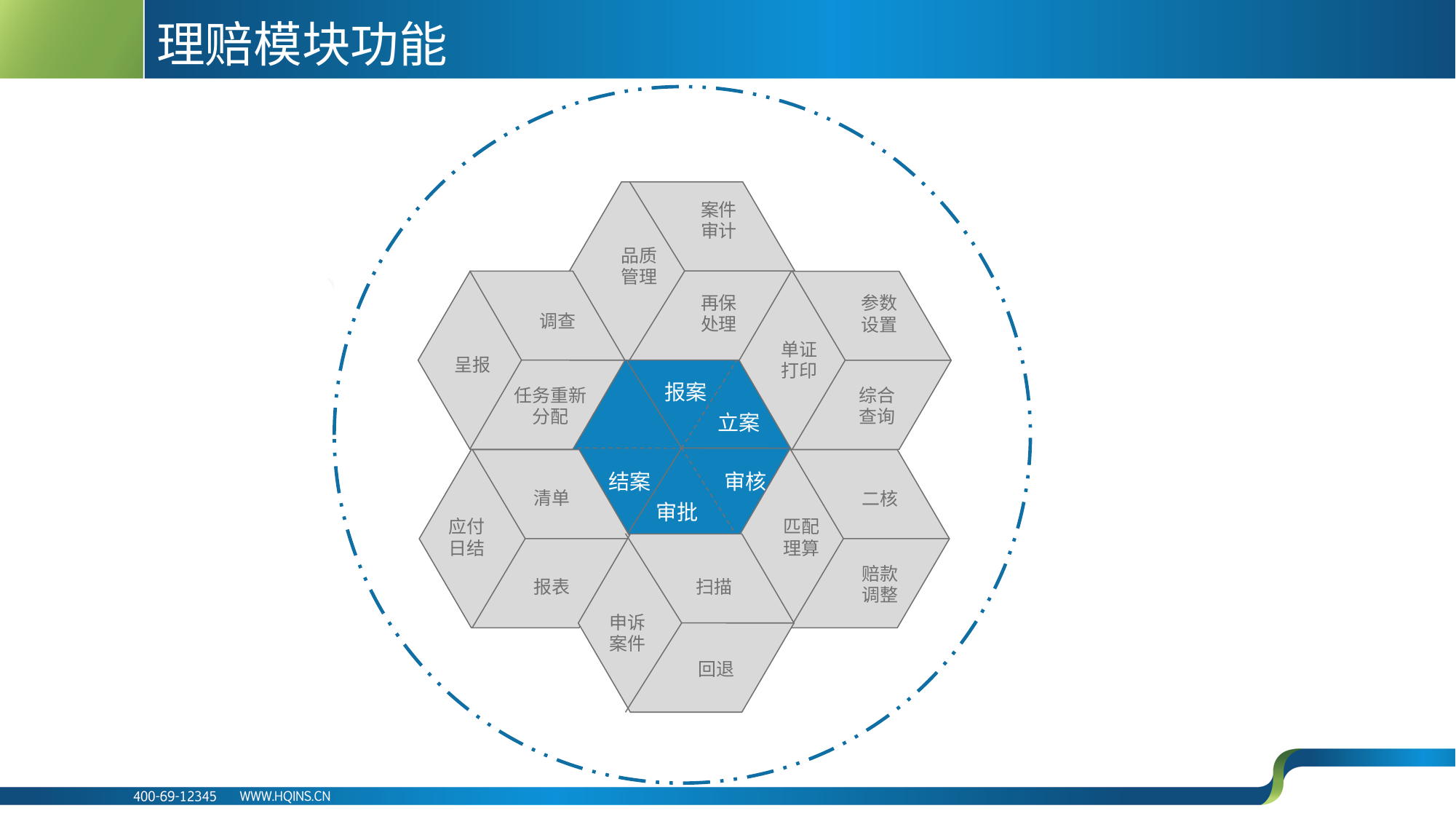

# 理赔模块功能

案件审计
品质管理

再保处理
参数设置
调查
单证打印
呈报

报案
任务重新分配
综合查询
立案

结案
审核
清单
二核
审批
应付日结
匹配理算

赔款调整
报表
扫描
申诉案件
回退